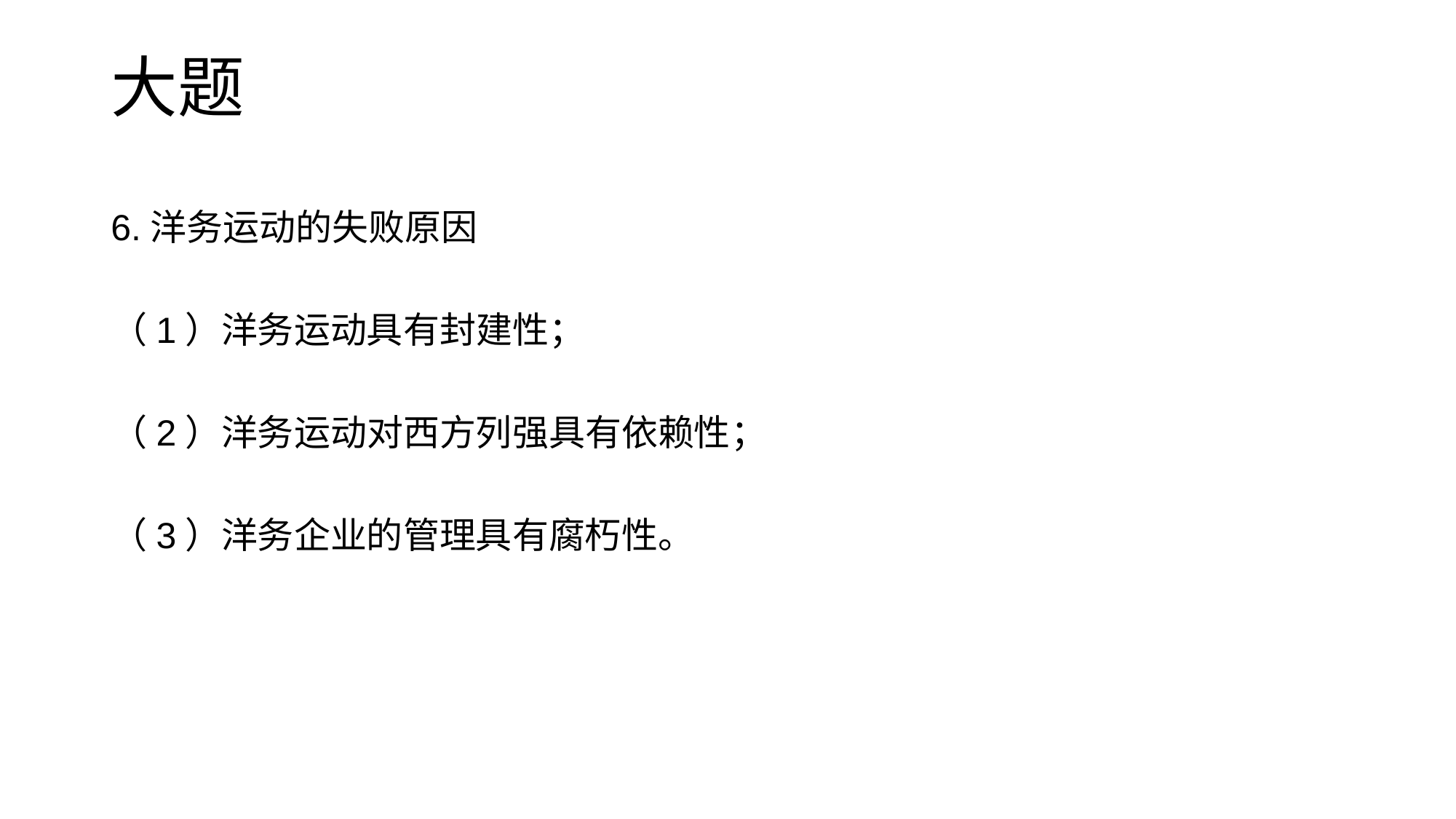

# 大题
6.洋务运动的失败原因
（1）洋务运动具有封建性；
（2）洋务运动对西方列强具有依赖性；
（3）洋务企业的管理具有腐朽性。